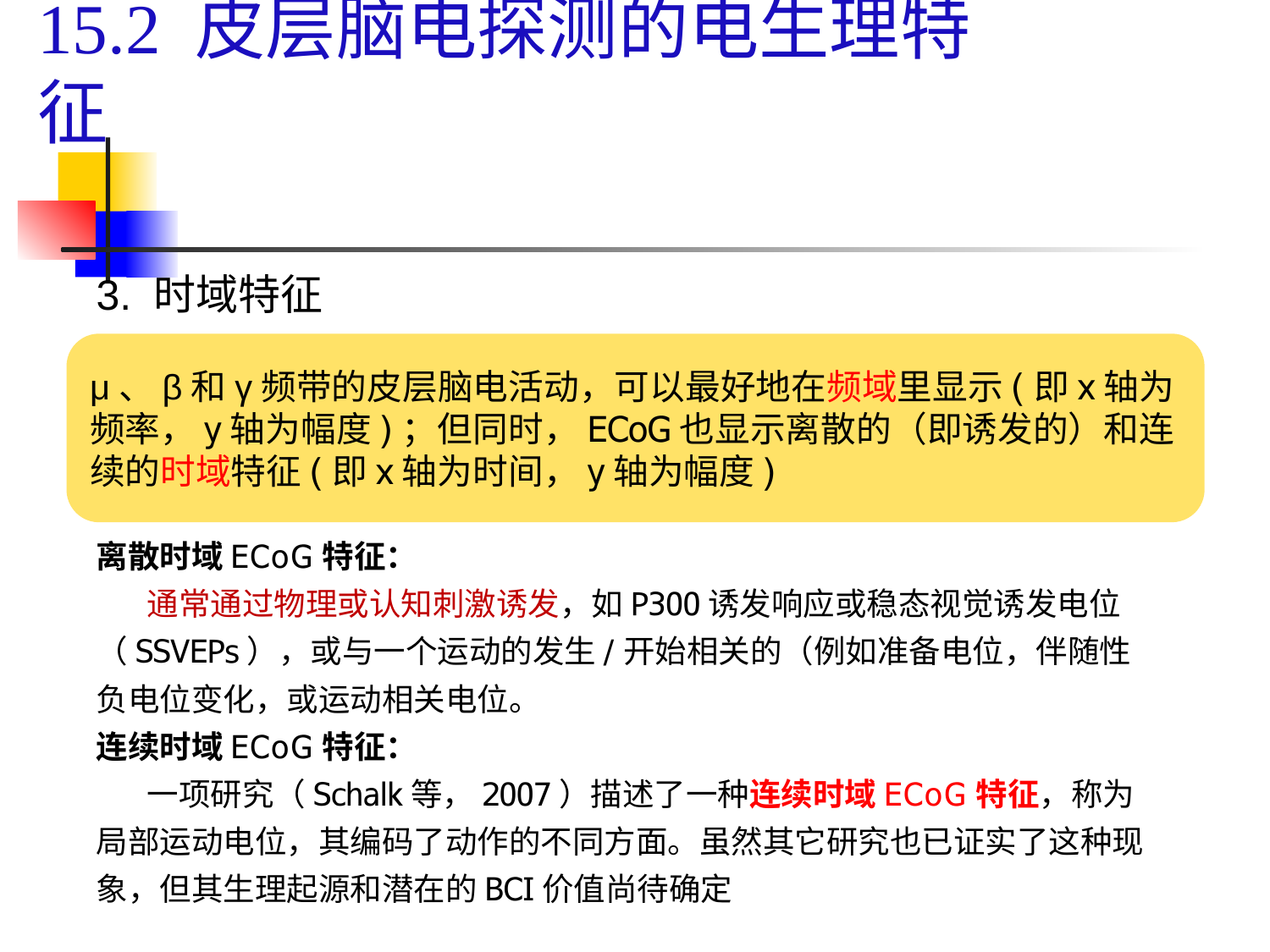

# 15.2 皮层脑电探测的电生理特征
3. 时域特征
μ、β和γ频带的皮层脑电活动，可以最好地在频域里显示(即x轴为频率，y轴为幅度)；但同时，ECoG也显示离散的（即诱发的）和连续的时域特征(即x轴为时间，y轴为幅度)
离散时域ECoG特征：
      通常通过物理或认知刺激诱发，如P300诱发响应或稳态视觉诱发电位（SSVEPs），或与一个运动的发生/开始相关的（例如准备电位，伴随性负电位变化，或运动相关电位。
连续时域ECoG特征：
      一项研究（Schalk等，2007）描述了一种连续时域ECoG特征，称为局部运动电位，其编码了动作的不同方面。虽然其它研究也已证实了这种现象，但其生理起源和潜在的BCI价值尚待确定